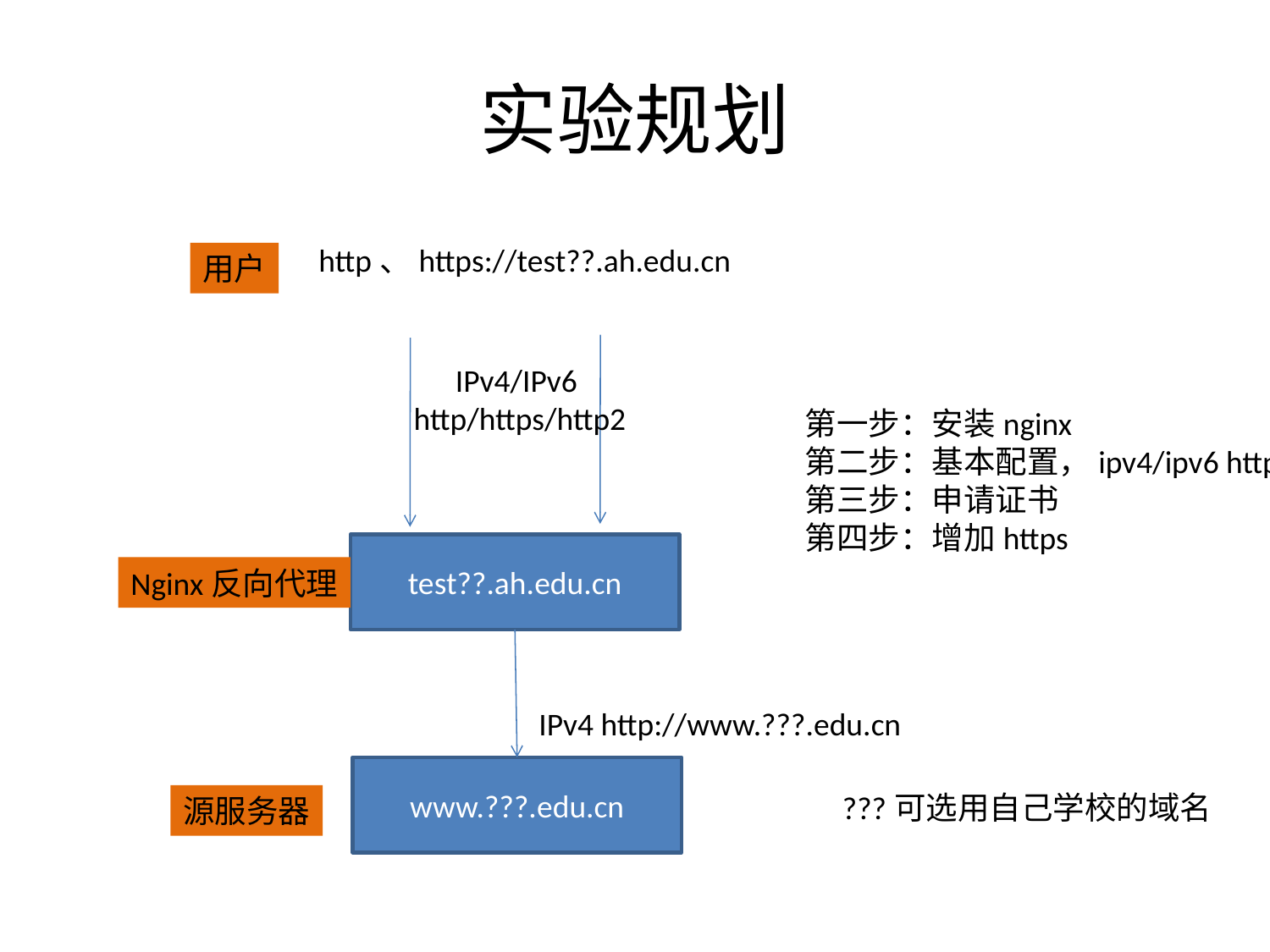

# 实验规划
http、https://test??.ah.edu.cn
用户
IPv4/IPv6
http/https/http2
第一步：安装nginx
第二步：基本配置，ipv4/ipv6 http
第三步：申请证书
第四步：增加https
test??.ah.edu.cn
Nginx反向代理
IPv4 http://www.???.edu.cn
www.???.edu.cn
???可选用自己学校的域名
源服务器